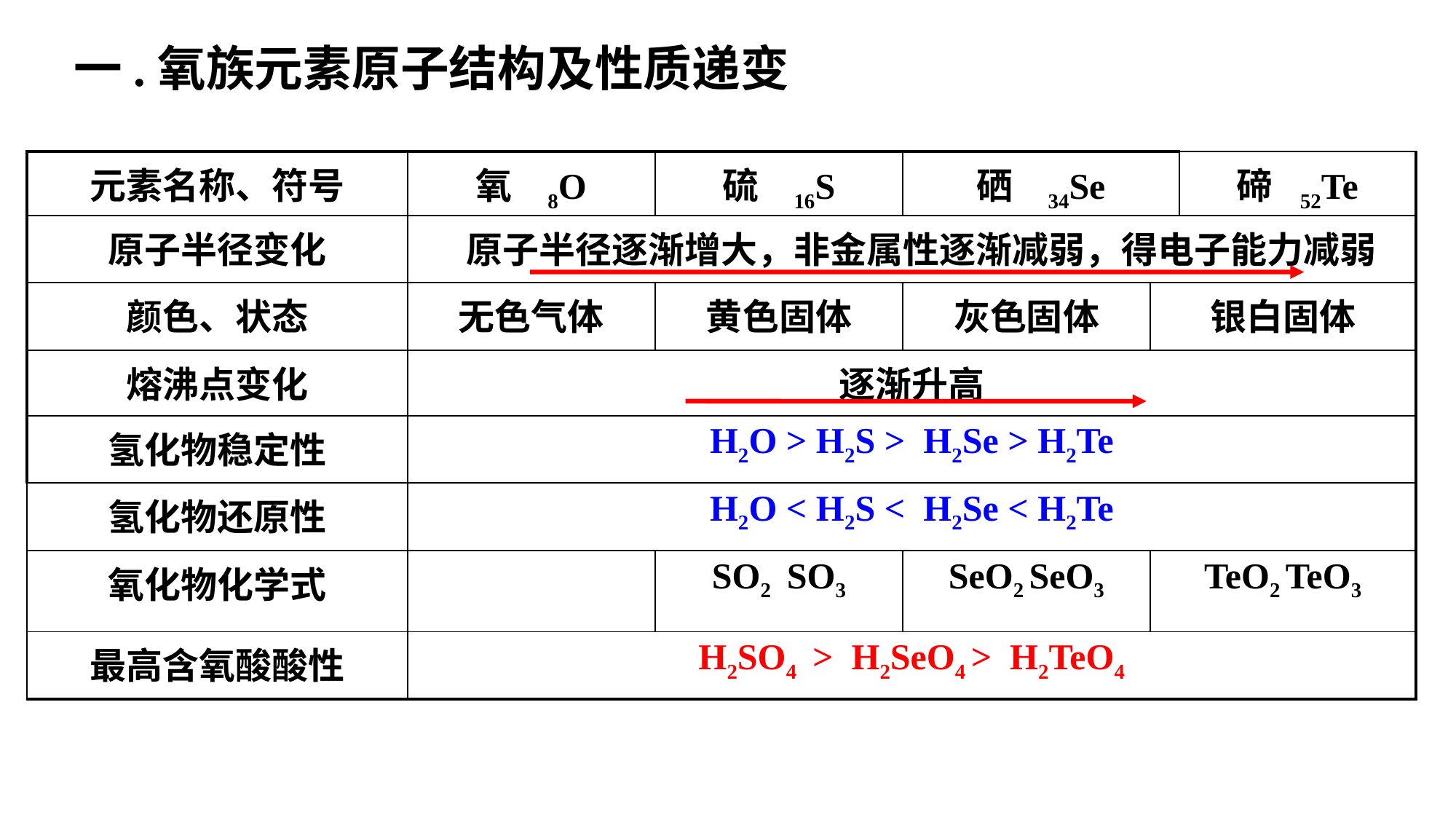

一.氧族元素原子结构及性质递变
| 元素名称、符号 | 氧 8O | 硫 16S | 硒 34Se |  | 碲 52Te |
| --- | --- | --- | --- | --- | --- |
| 原子半径变化 | 原子半径逐渐增大，非金属性逐渐减弱，得电子能力减弱 |  |  |  |  |
| 颜色、状态 | 无色气体 | 黄色固体 | 灰色固体 | 银白固体 |  |
| 熔沸点变化 | 逐渐升高 |  |  |  |  |
| 氢化物稳定性 | H2O > H2S > H2Se > H2Te |  |  |  |  |
| 氢化物还原性 | H2O < H2S < H2Se < H2Te |  |  |  |  |
| 氧化物化学式 |  | SO2 SO3 | SeO2 SeO3 | TeO2 TeO3 |  |
| 最高含氧酸酸性 | H2SO4 > H2SeO4 > H2TeO4 |  |  |  |  |